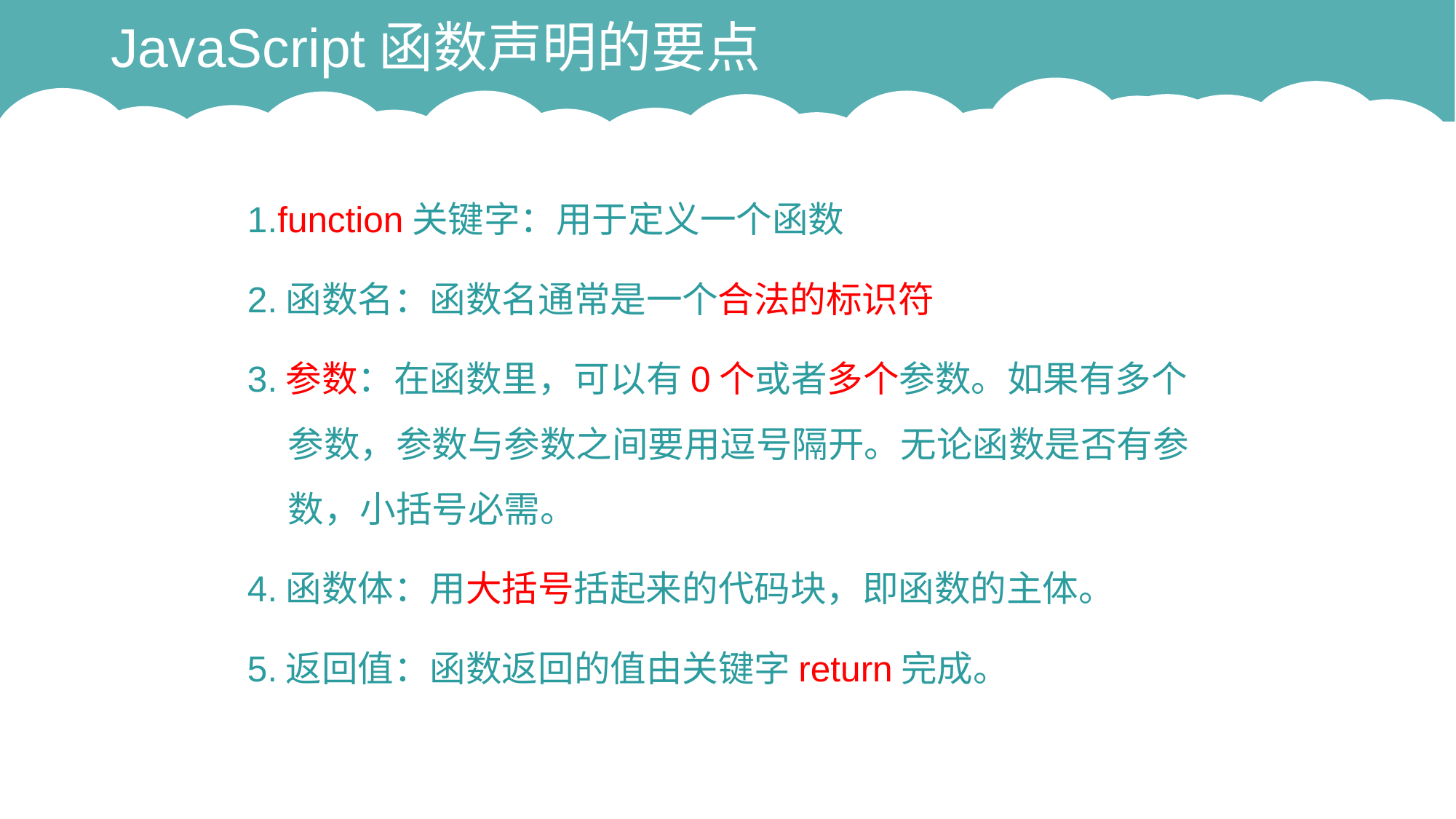

# JavaScript函数声明的要点
1.function关键字：用于定义一个函数
2.函数名：函数名通常是一个合法的标识符
3.参数：在函数里，可以有0个或者多个参数。如果有多个参数，参数与参数之间要用逗号隔开。无论函数是否有参数，小括号必需。
4.函数体：用大括号括起来的代码块，即函数的主体。
5.返回值：函数返回的值由关键字return完成。